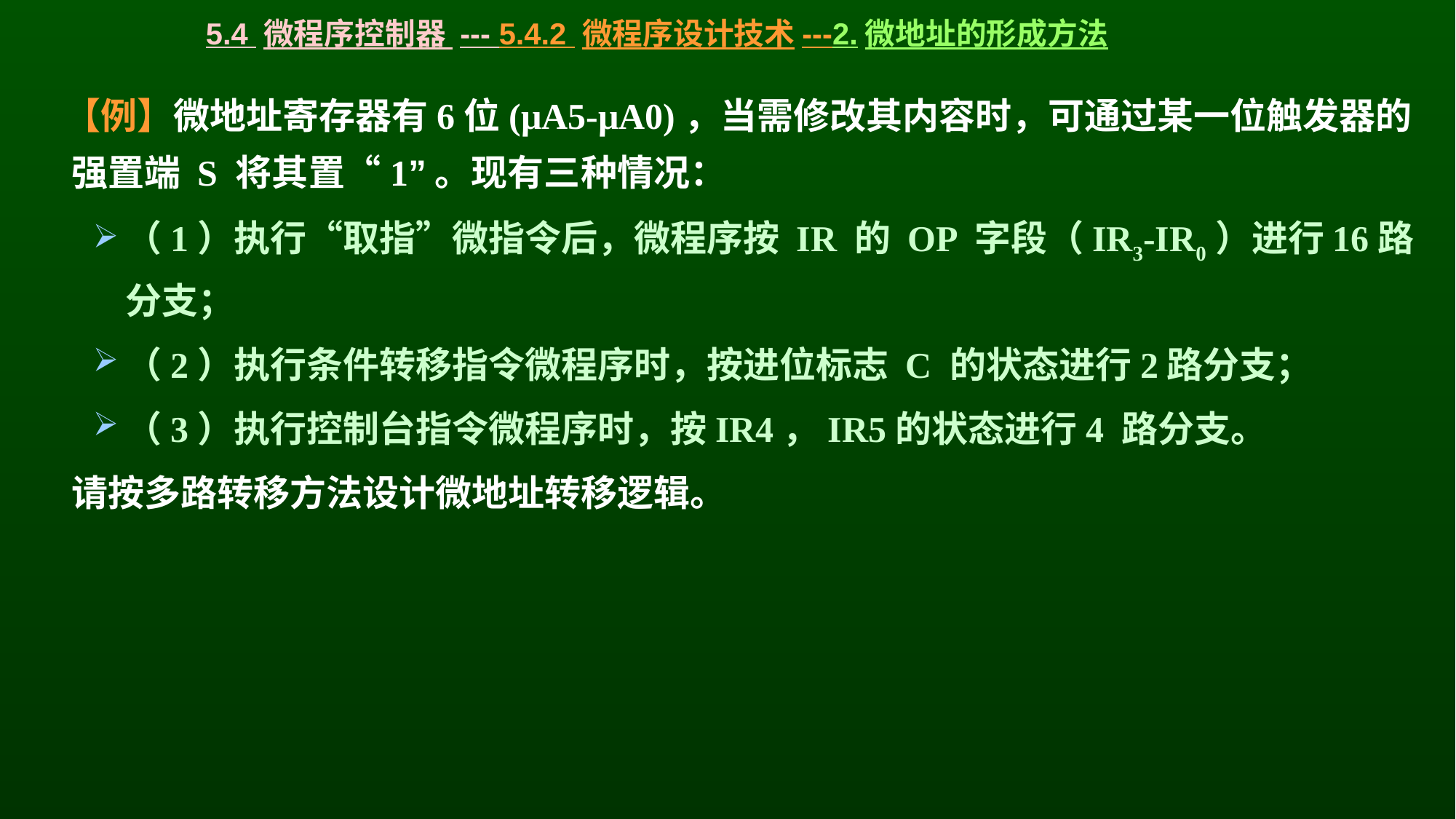

# 5.4 微程序控制器 --- 5.4.2 微程序设计技术---2.微地址的形成方法
  【例】微地址寄存器有6位(μA5-μA0)，当需修改其内容时，可通过某一位触发器的强置端 S 将其置“1”。现有三种情况：
（1）执行“取指”微指令后，微程序按 IR 的 OP 字段（IR3-IR0）进行16路分支；
（2）执行条件转移指令微程序时，按进位标志 C 的状态进行2路分支；
（3）执行控制台指令微程序时，按IR4，IR5的状态进行4 路分支。
	请按多路转移方法设计微地址转移逻辑。